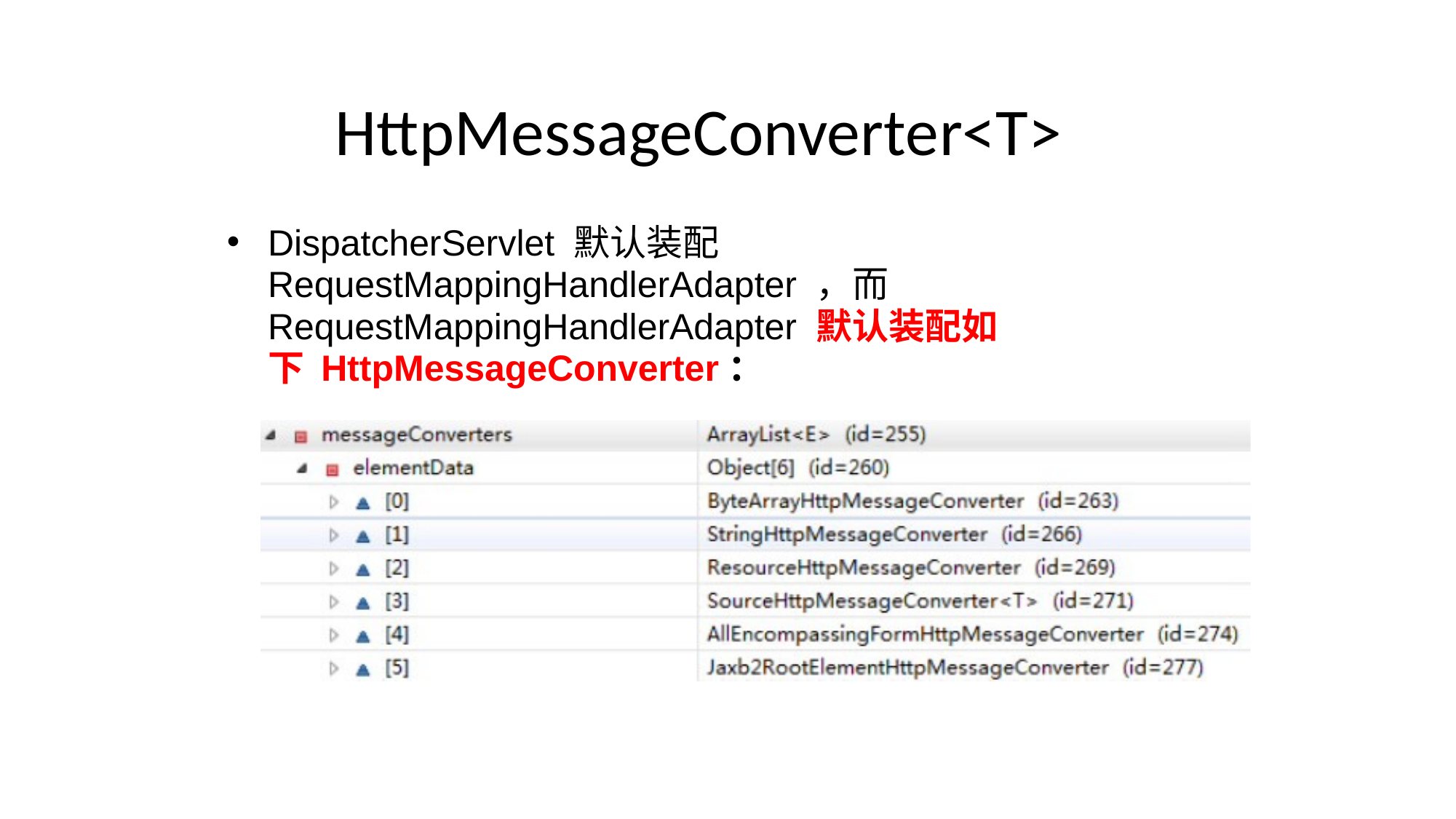

# HttpMessageConverter<T>
DispatcherServlet 默认装配 RequestMappingHandlerAdapter ，而 RequestMappingHandlerAdapter 默认装配如下 HttpMessageConverter：